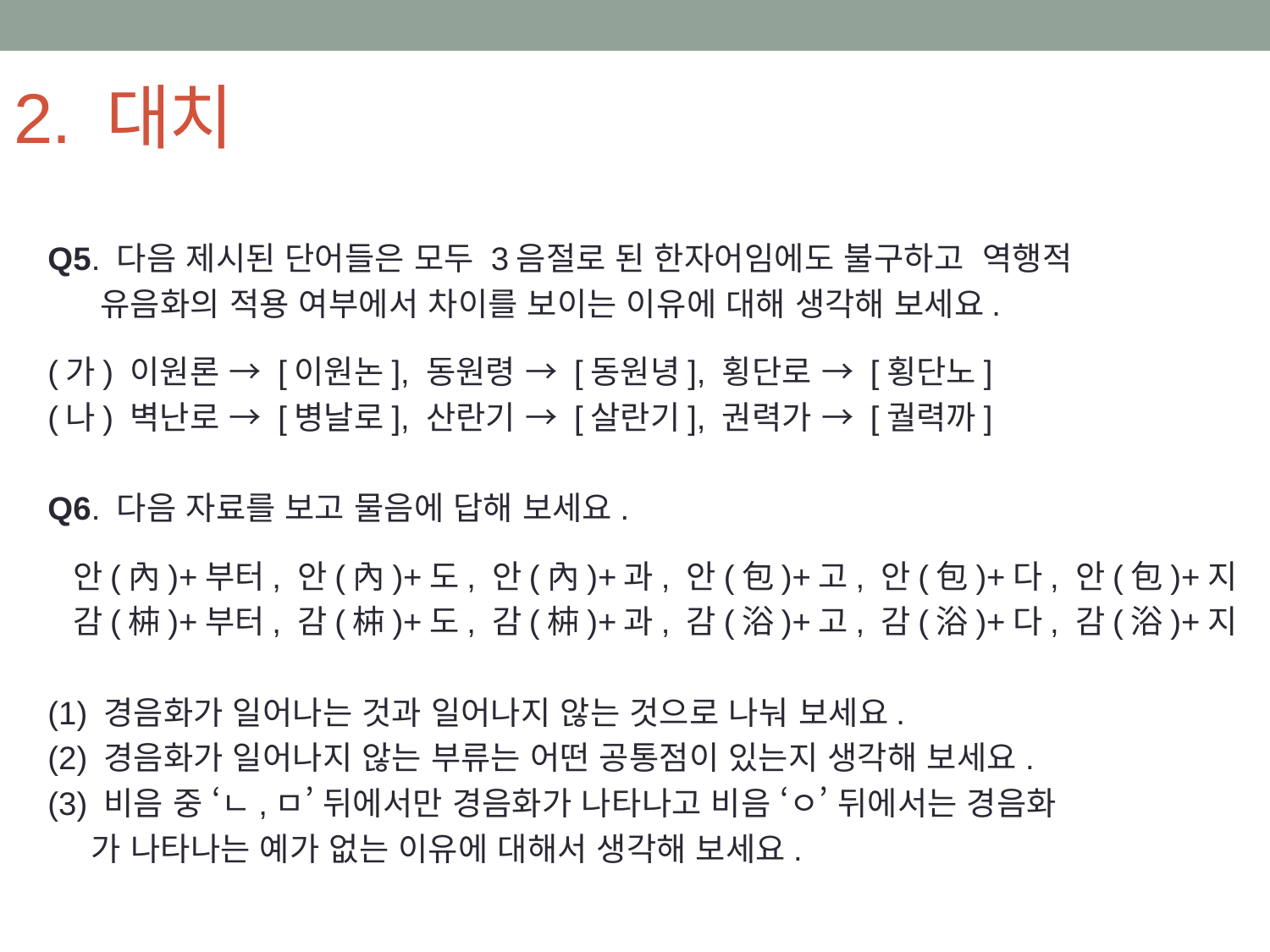

# 2. 대치

Q5. 다음 제시된 단어들은 모두 3음절로 된 한자어임에도 불구하고  역행적
     유음화의 적용 여부에서 차이를 보이는 이유에 대해 생각해 보세요.

(가) 이원론 → [이원논], 동원령 → [동원녕], 횡단로 → [횡단노]
(나) 벽난로 → [병날로], 산란기 → [살란기], 권력가 → [궐력까]

Q6. 다음 자료를 보고 물음에 답해 보세요.

  안(內)+부터, 안(內)+도, 안(內)+과, 안(包)+고, 안(包)+다, 안(包)+지
  감(枾)+부터, 감(枾)+도, 감(枾)+과, 감(浴)+고, 감(浴)+다, 감(浴)+지

(1) 경음화가 일어나는 것과 일어나지 않는 것으로 나눠 보세요.
(2) 경음화가 일어나지 않는 부류는 어떤 공통점이 있는지 생각해 보세요.
(3) 비음 중 ‘ㄴ,ㅁ’ 뒤에서만 경음화가 나타나고 비음 ‘ㅇ’ 뒤에서는 경음화
    가 나타나는 예가 없는 이유에 대해서 생각해 보세요.